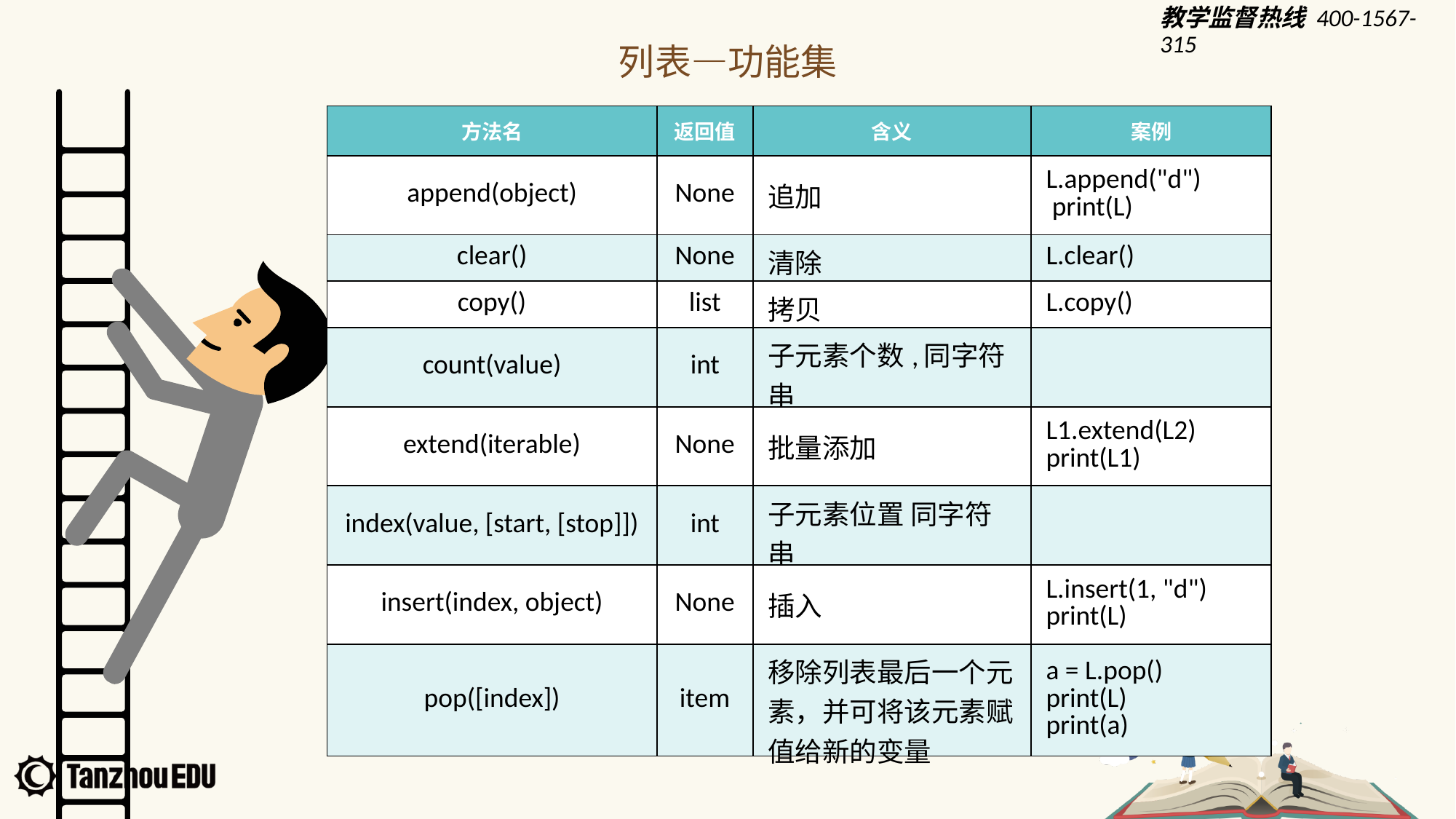

列表—功能集

| 方法名 | 返回值 | 含义 | 案例 |
| --- | --- | --- | --- |
| append(object) | None | 追加 | L.append("d") print(L) |
| clear() | None | 清除 | L.clear() |
| copy() | list | 拷贝 | L.copy() |
| count(value) | int | 子元素个数,同字符串 |  |
| extend(iterable) | None | 批量添加 | L1.extend(L2) print(L1) |
| index(value, [start, [stop]]) | int | 子元素位置 同字符串 |  |
| insert(index, object) | None | 插入 | L.insert(1, "d") print(L) |
| pop([index]) | item | 移除列表最后一个元素，并可将该元素赋值给新的变量 | a = L.pop() print(L) print(a) |